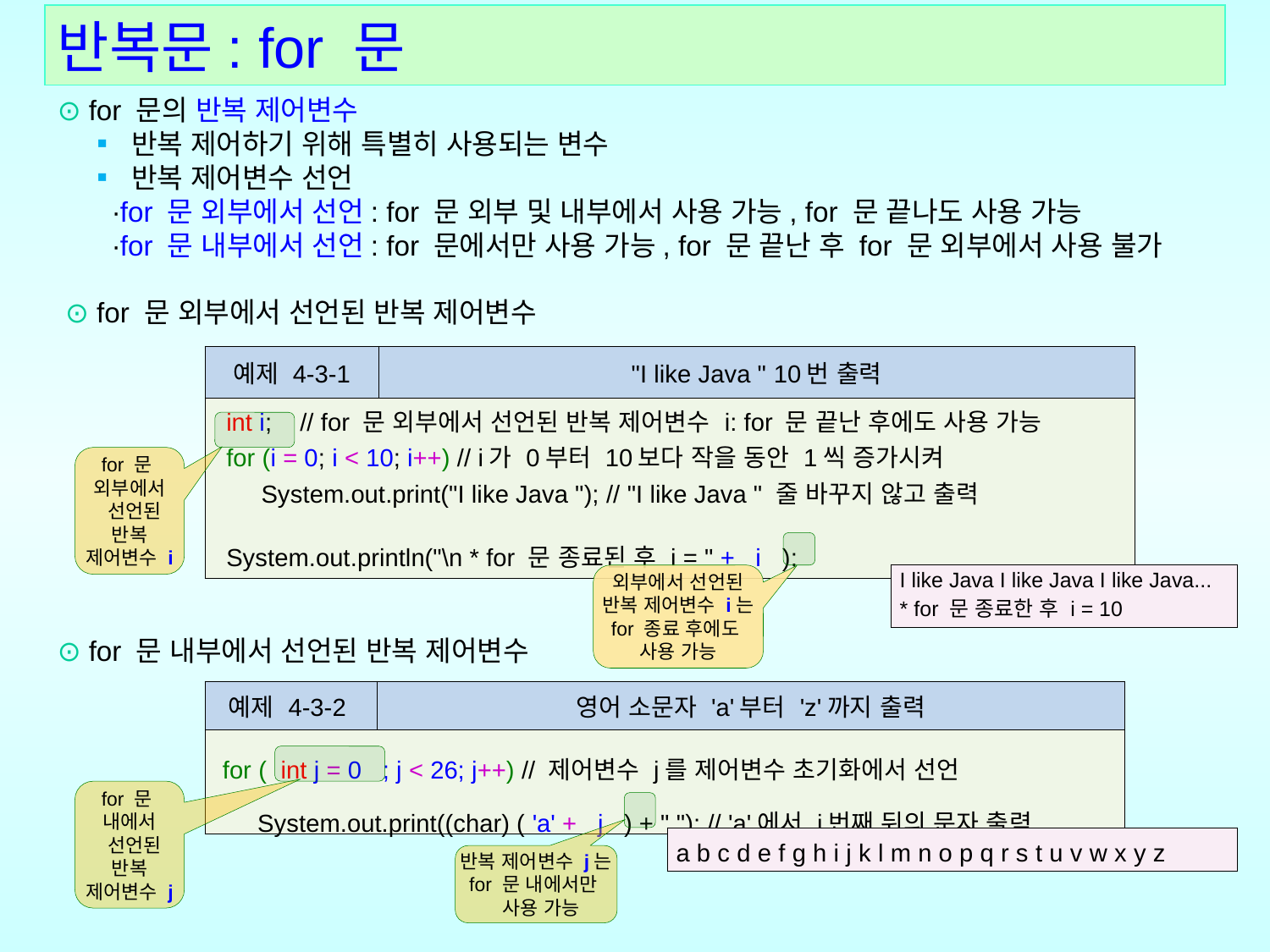

반복문: for 문
⊙ for 문의 반복 제어변수
    ▪ 반복 제어하기 위해 특별히 사용되는 변수
    ▪ 반복 제어변수 선언
       ∙for 문 외부에서 선언: for 문 외부 및 내부에서 사용 가능, for 문 끝나도 사용 가능
       ∙for 문 내부에서 선언: for 문에서만 사용 가능, for 문 끝난 후 for 문 외부에서 사용 불가

 ⊙ for 문 외부에서 선언된 반복 제어변수

⊙ for 문 내부에서 선언된 반복 제어변수
| 예제 4-3-1 | "I like Java " 10번 출력 |
| --- | --- |
| int i; // for 문 외부에서 선언된 반복 제어변수 i: for 문 끝난 후에도 사용 가능 for (i = 0; i < 10; i++) // i가 0부터 10보다 작을 동안 1씩 증가시켜 System.out.print("I like Java "); // "I like Java " 줄 바꾸지 않고 출력 System.out.println("\n \* for 문 종료된 후 i = " + i ); |  |

for 문
외부에서
 선언된
반복 제어변수 i

| I like Java I like Java I like Java... \* for 문 종료한 후 i = 10 |
| --- |
외부에서 선언된
반복 제어변수 i는 for 종료 후에도
사용 가능
| 예제 4-3-2 | 영어 소문자 'a'부터 'z'까지 출력 |
| --- | --- |
| for ( int j = 0 ; j < 26; j++) // 제어변수 j를 제어변수 초기화에서 선언 System.out.print((char) ( 'a' + j ) + " "); // 'a'에서 j번째 뒤의 문자 출력 |  |

for 문
내에서
 선언된
반복 제어변수 j

| a b c d e f g h i j k l m n o p q r s t u v w x y z |
| --- |
반복 제어변수 j는
for 문 내에서만
 사용 가능